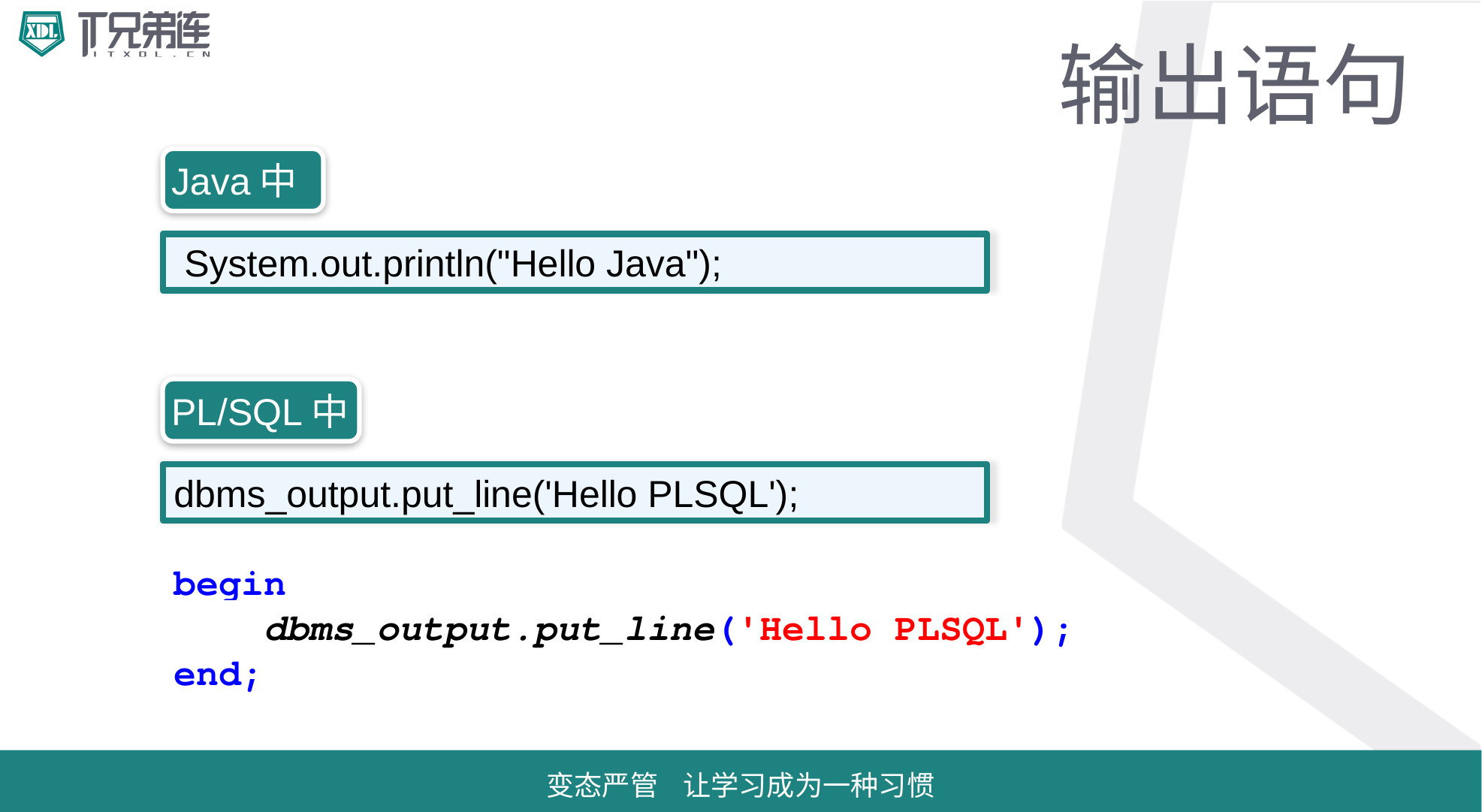

# 输出语句
Java中
 System.out.println("Hello Java");
PL/SQL中
dbms_output.put_line('Hello PLSQL');
begin
    dbms_output.put_line('Hello PLSQL');
end;